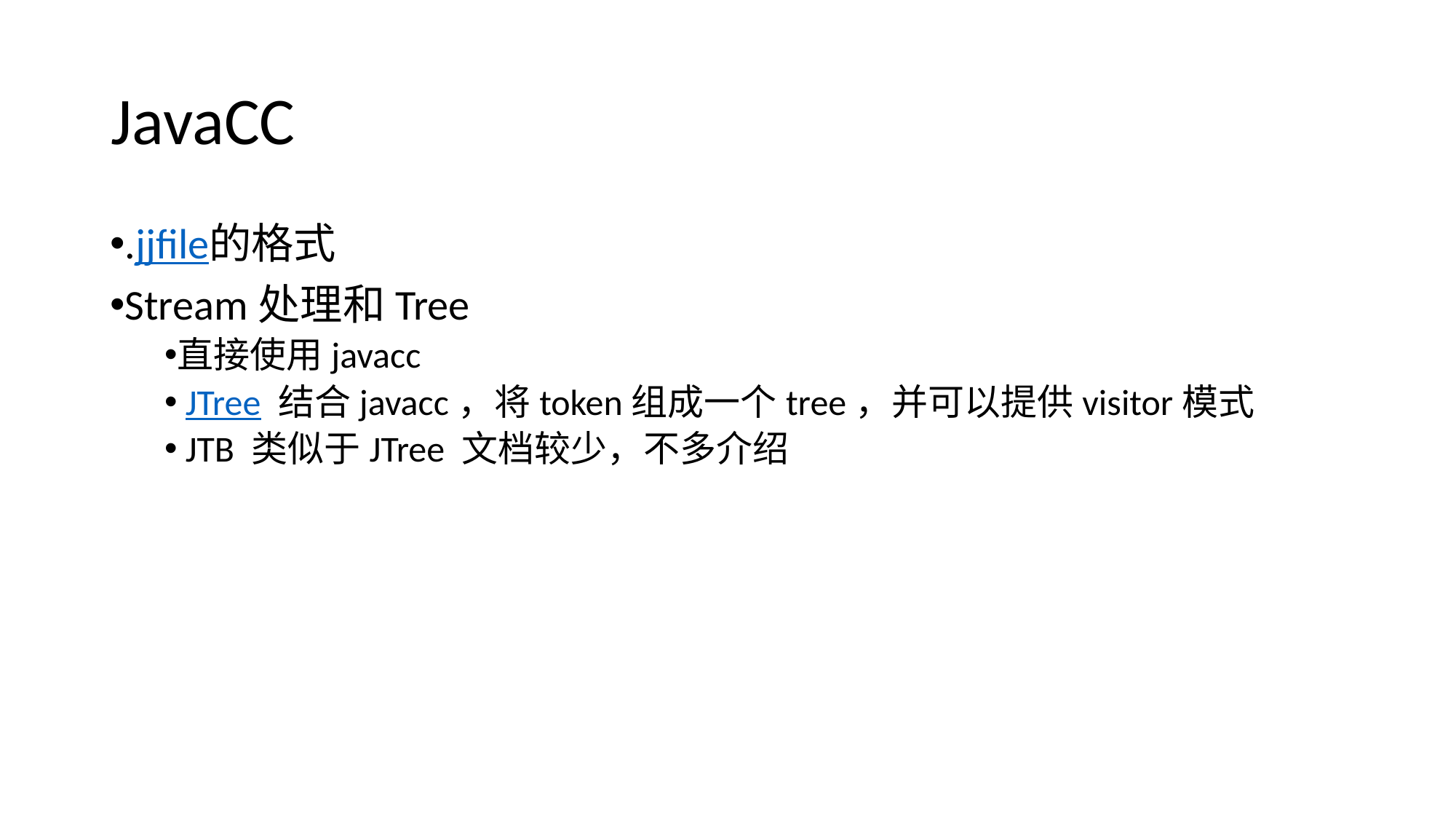

# JavaCC
.jjfile的格式
Stream处理和Tree
直接使用javacc
 JTree 结合javacc，将token组成一个tree，并可以提供visitor模式
 JTB 类似于JTree 文档较少，不多介绍